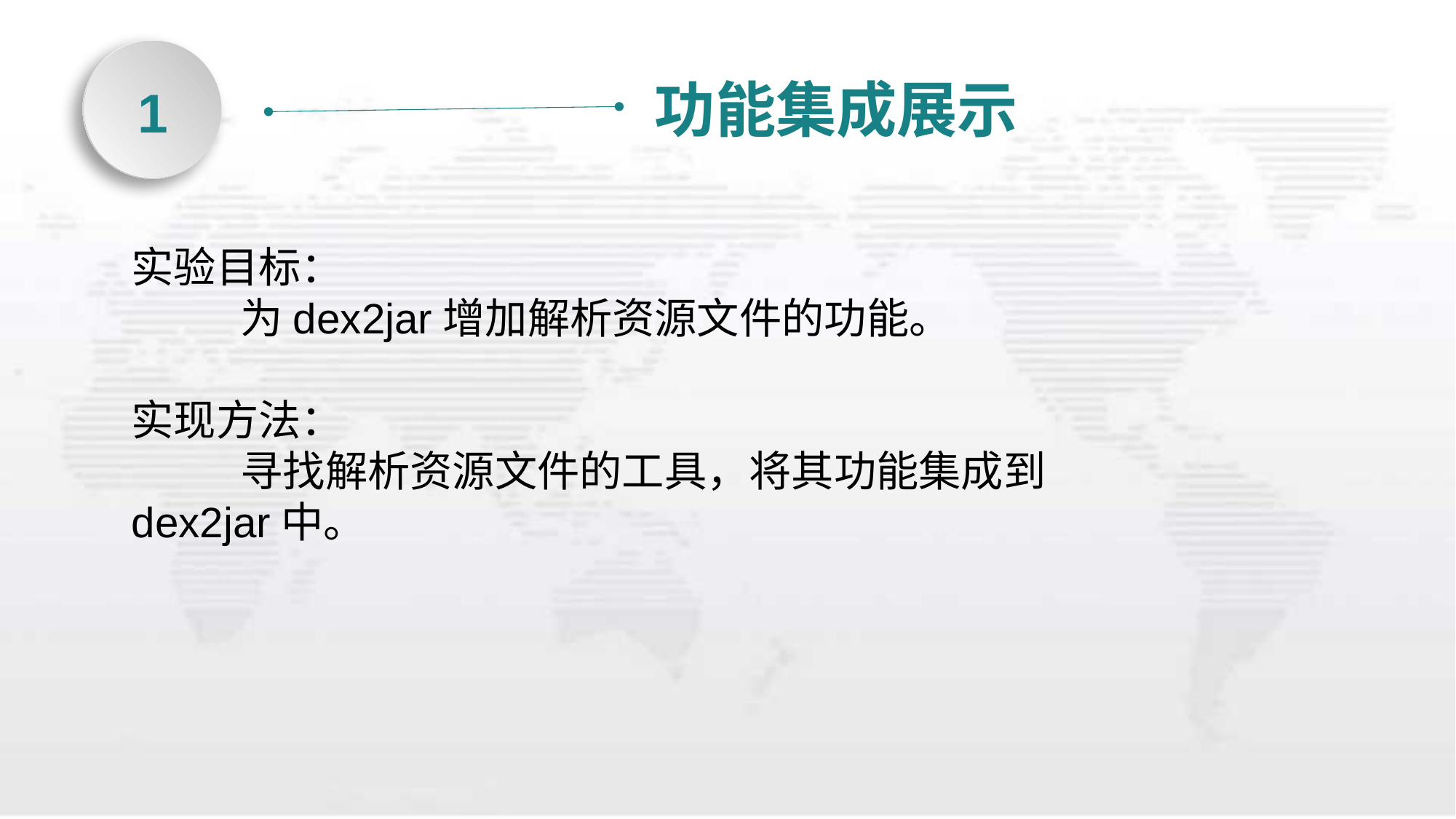

功能集成展示
1
实验目标：
	为dex2jar增加解析资源文件的功能。

实现方法：
	寻找解析资源文件的工具，将其功能集成到dex2jar中。